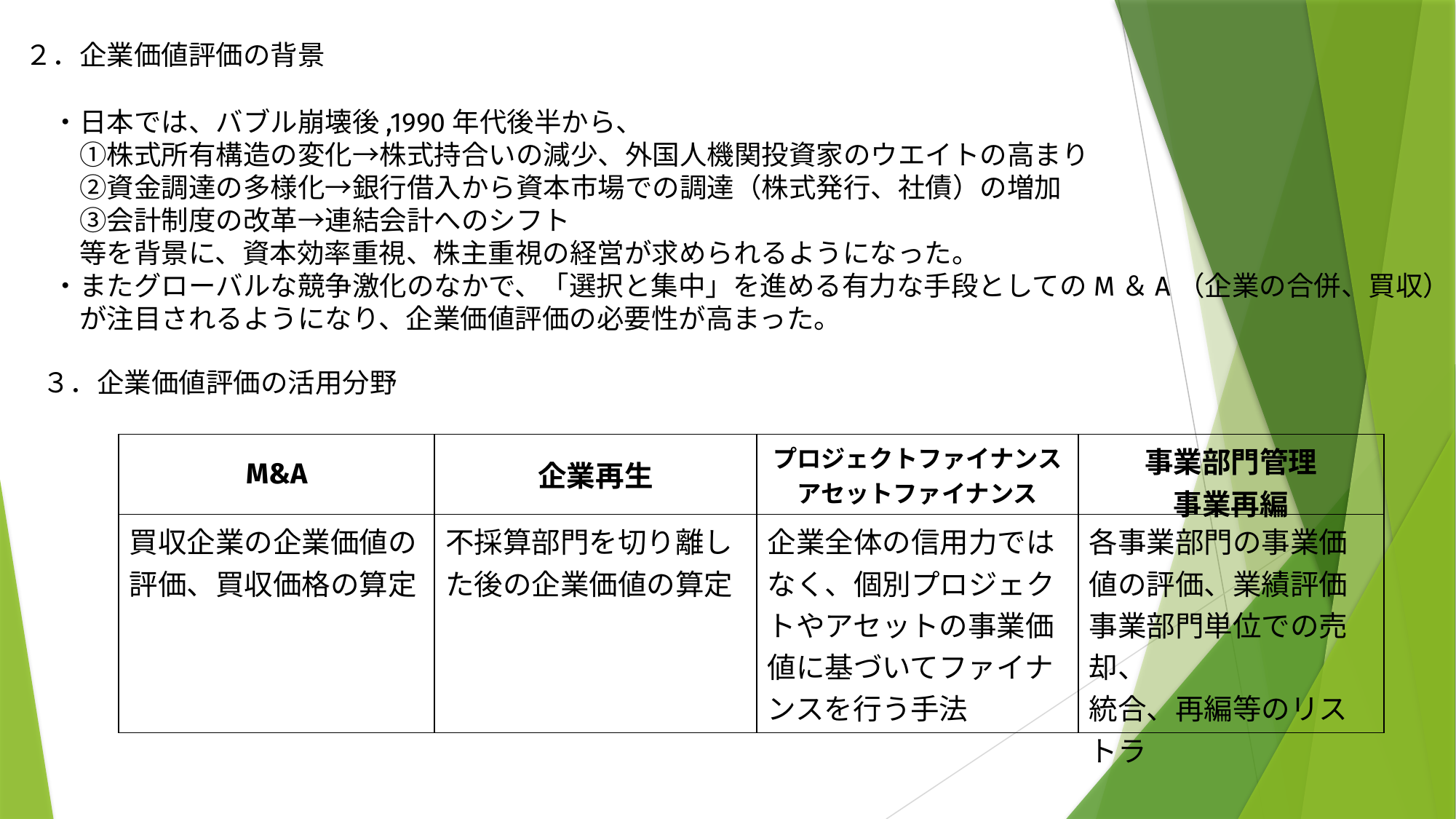

２．企業価値評価の背景
・日本では、バブル崩壊後,1990年代後半から、
　①株式所有構造の変化→株式持合いの減少、外国人機関投資家のウエイトの高まり
　②資金調達の多様化→銀行借入から資本市場での調達（株式発行、社債）の増加
　③会計制度の改革→連結会計へのシフト
　等を背景に、資本効率重視、株主重視の経営が求められるようになった。
・またグローバルな競争激化のなかで、「選択と集中」を進める有力な手段としてのM＆A（企業の合併、買収）
　が注目されるようになり、企業価値評価の必要性が高まった。
３．企業価値評価の活用分野

| M&A | 企業再生 | プロジェクトファイナンス アセットファイナンス | 事業部門管理 事業再編 |
| --- | --- | --- | --- |
| 買収企業の企業価値の 評価、買収価格の算定 | 不採算部門を切り離した後の企業価値の算定 | 企業全体の信用力ではなく、個別プロジェクトやアセットの事業価値に基づいてファイナンスを行う手法 | 各事業部門の事業価値の評価、業績評価 事業部門単位での売却、 統合、再編等のリストラ |